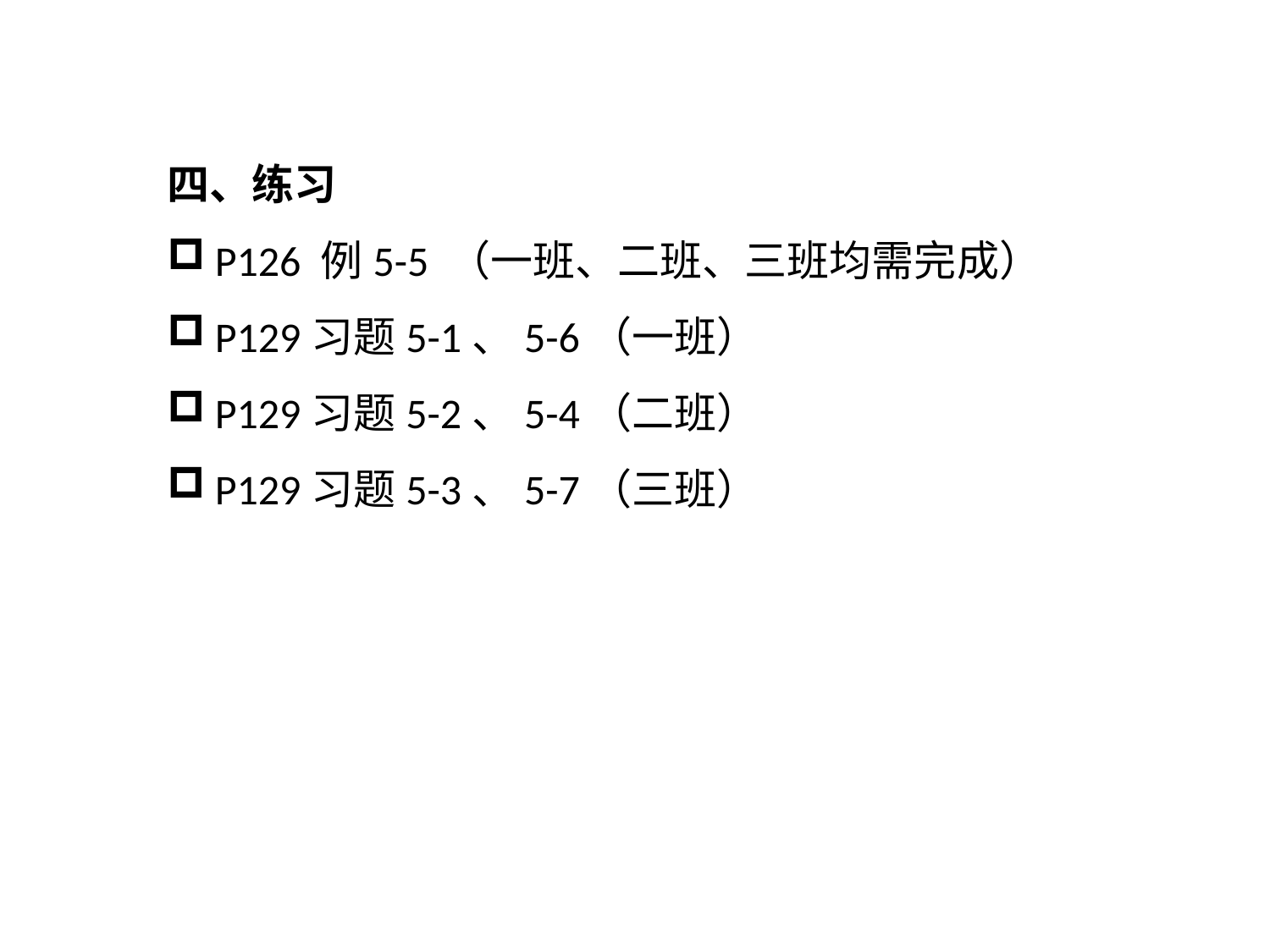

四、练习
P126 例5-5 （一班、二班、三班均需完成）
P129习题5-1、5-6（一班）
P129习题5-2、5-4（二班）
P129习题5-3、5-7（三班）